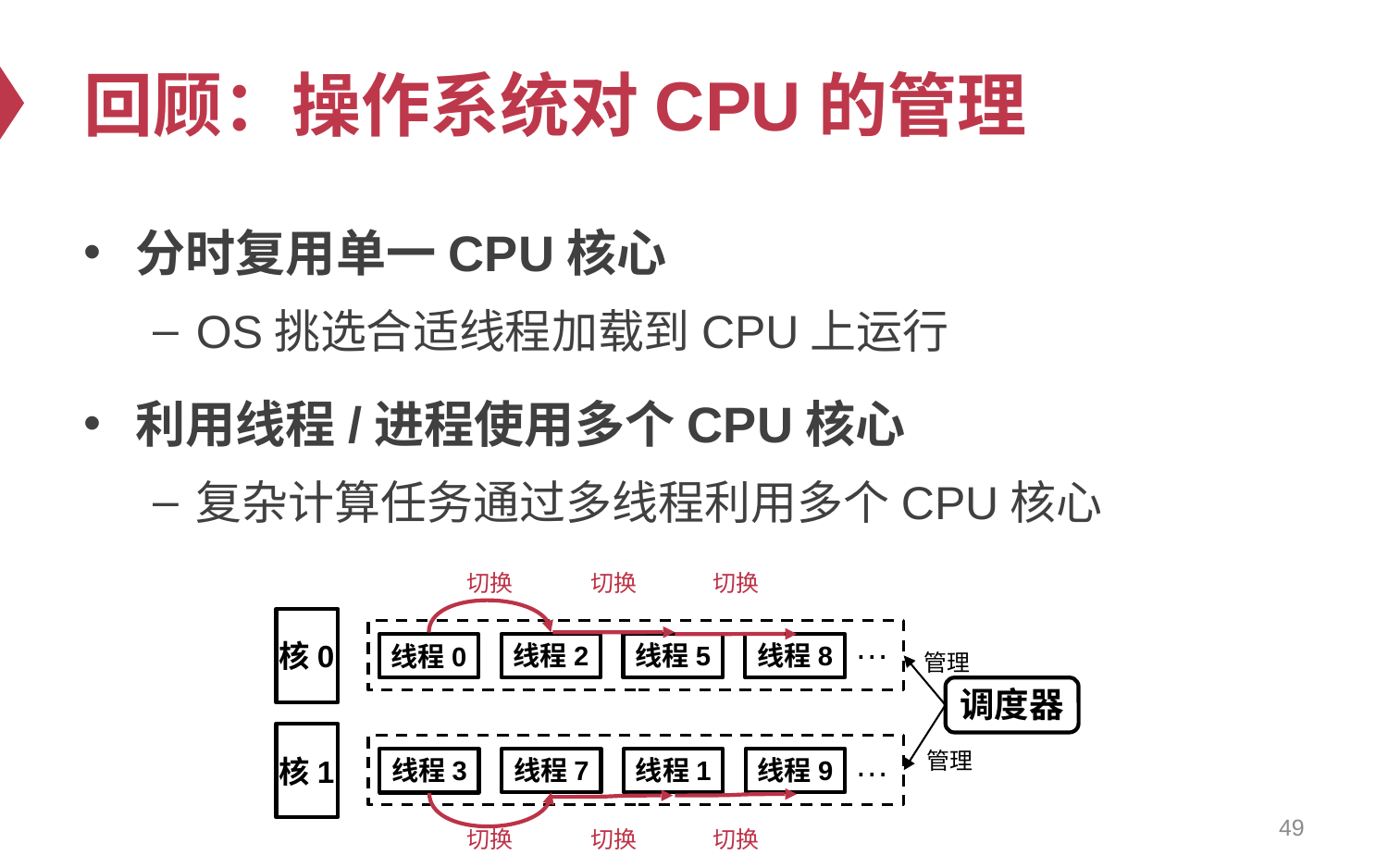

# 回顾：操作系统对CPU的管理
分时复用单一CPU核心
OS挑选合适线程加载到CPU上运行
利用线程/进程使用多个CPU核心
复杂计算任务通过多线程利用多个CPU核心

切换
切换
切换
…

核0
线程8
线程2
线程5
线程0

管理
调度器

…

管理
核1
线程9
线程7
线程1
线程3

49
切换
切换
切换